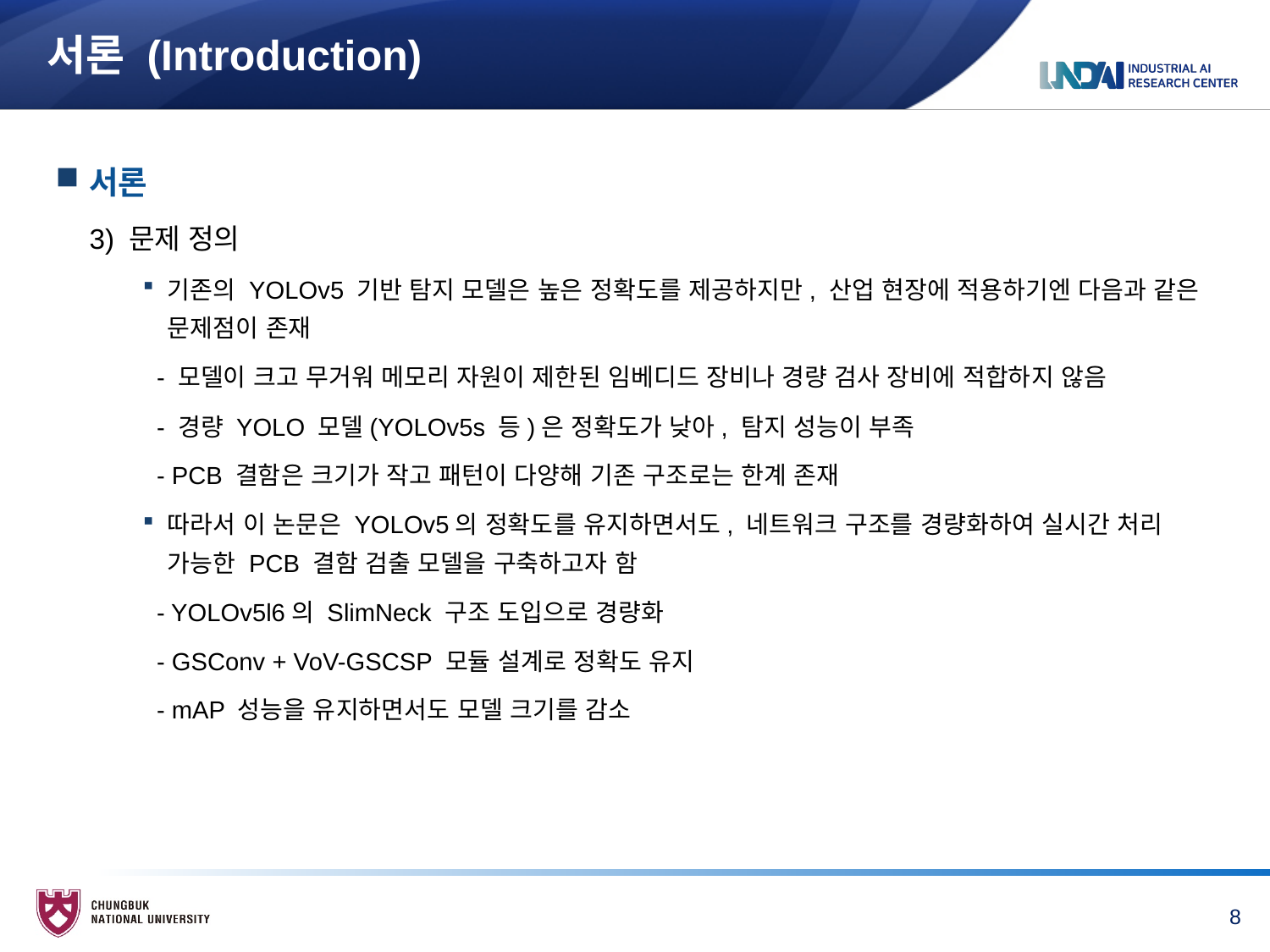

# 서론 (Introduction)
서론
3) 문제 정의
기존의 YOLOv5 기반 탐지 모델은 높은 정확도를 제공하지만, 산업 현장에 적용하기엔 다음과 같은 문제점이 존재
  - 모델이 크고 무거워 메모리 자원이 제한된 임베디드 장비나 경량 검사 장비에 적합하지 않음
  - 경량 YOLO 모델(YOLOv5s 등)은 정확도가 낮아, 탐지 성능이 부족
  - PCB 결함은 크기가 작고 패턴이 다양해 기존 구조로는 한계 존재
따라서 이 논문은 YOLOv5의 정확도를 유지하면서도, 네트워크 구조를 경량화하여 실시간 처리 가능한 PCB 결함 검출 모델을 구축하고자 함
  - YOLOv5l6의 SlimNeck 구조 도입으로 경량화
  - GSConv + VoV-GSCSP 모듈 설계로 정확도 유지
  - mAP 성능을 유지하면서도 모델 크기를 감소